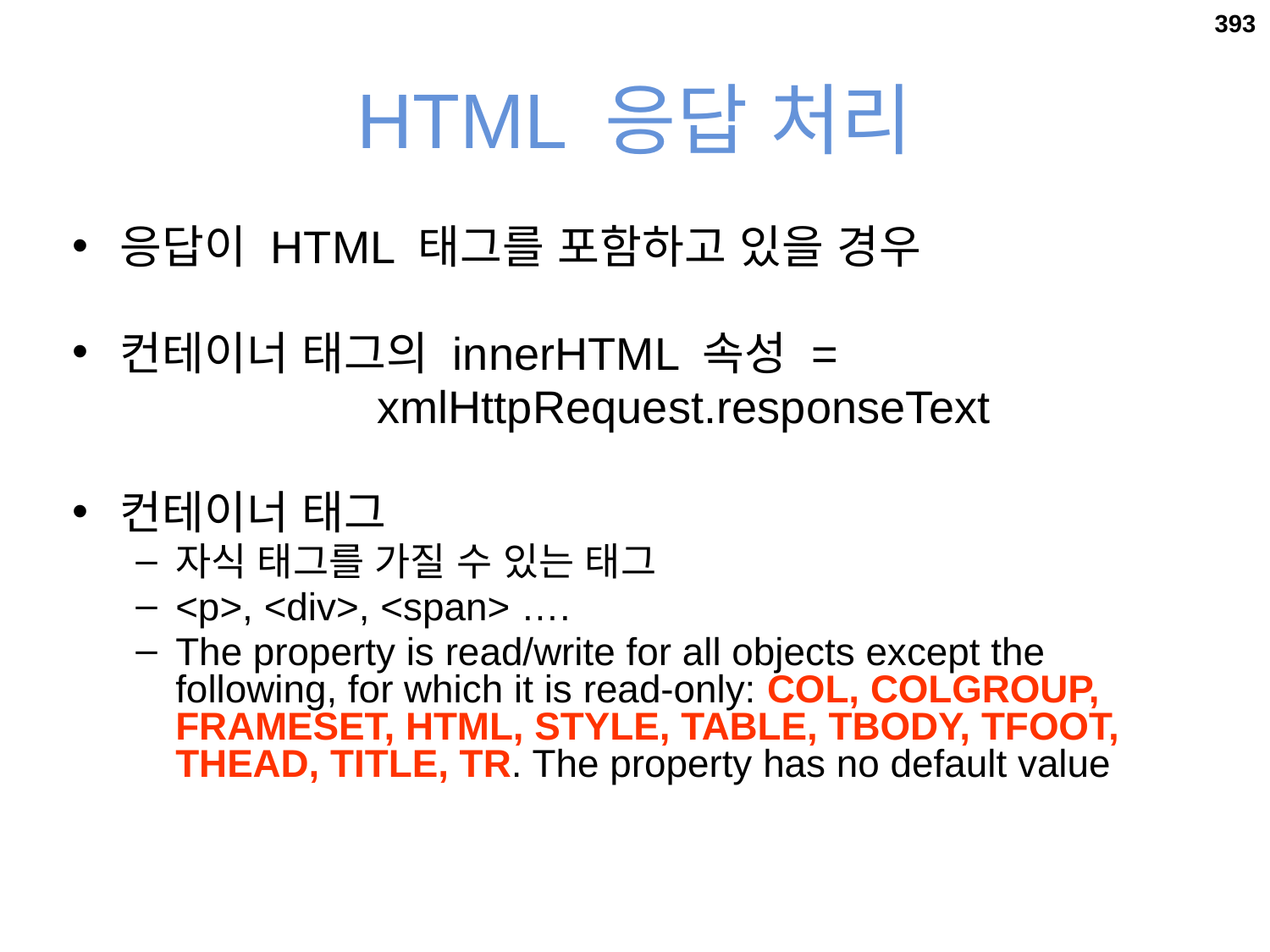

393
# HTML 응답 처리
응답이 HTML 태그를 포함하고 있을 경우

컨테이너 태그의 innerHTML 속성 =
                        xmlHttpRequest.responseText

컨테이너 태그
자식 태그를 가질 수 있는 태그
<p>, <div>, <span> ….
The property is read/write for all objects except the following, for which it is read-only: COL, COLGROUP, FRAMESET, HTML, STYLE, TABLE, TBODY, TFOOT, THEAD, TITLE, TR. The property has no default value